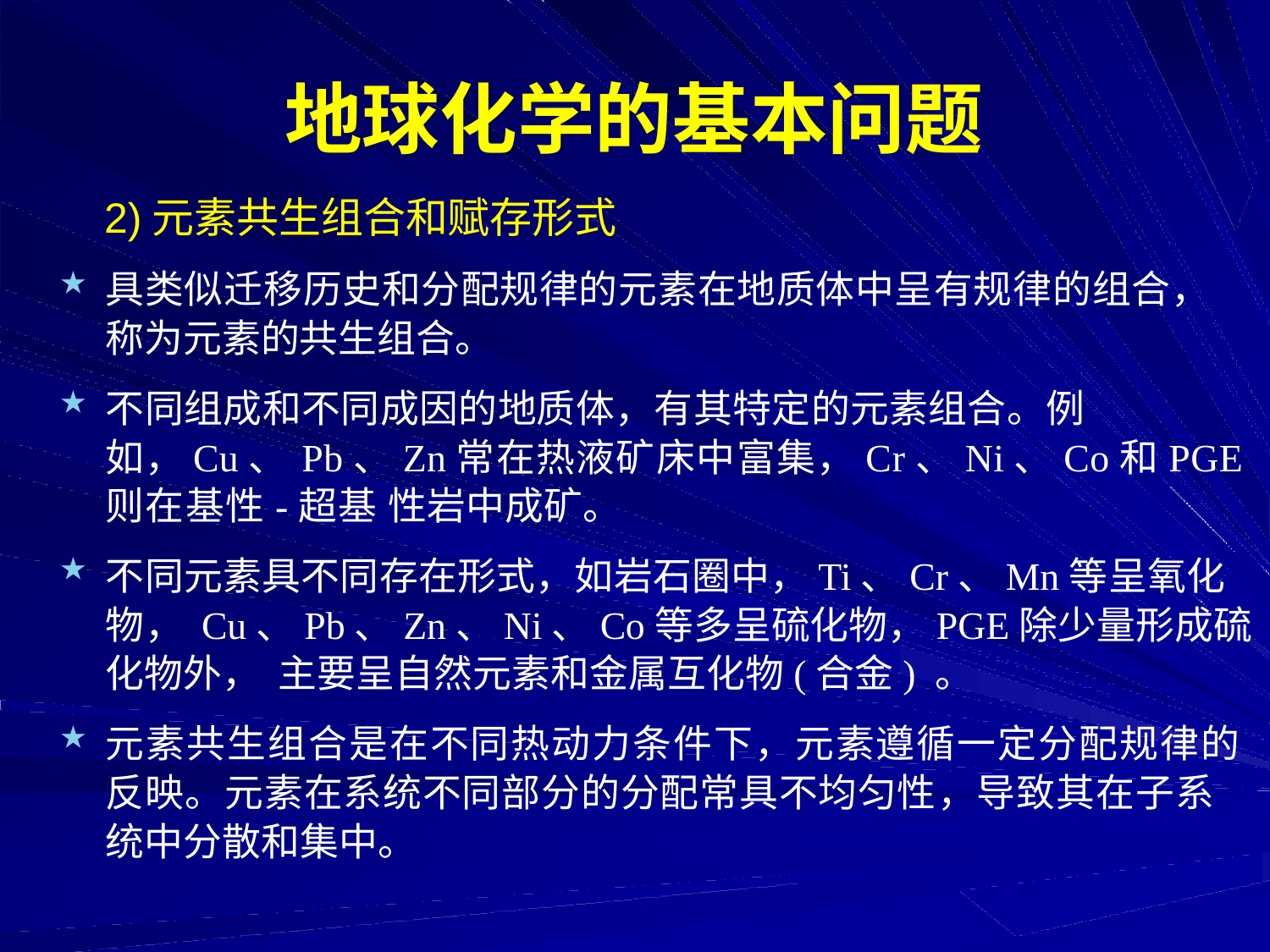

# 地球化学的基本问题

2)元素共生组合和赋存形式
具类似迁移历史和分配规律的元素在地质体中呈有规律的组合，
称为元素的共生组合。
不同组成和不同成因的地质体，有其特定的元素组合。例如，Cu、 Pb、Zn常在热液矿床中富集，Cr、Ni、Co和PGE则在基性-超基 性岩中成矿。
不同元素具不同存在形式，如岩石圈中，Ti、Cr、Mn等呈氧化物，  Cu、Pb、Zn、Ni、Co等多呈硫化物，PGE除少量形成硫化物外，  主要呈自然元素和金属互化物(合金) 。
元素共生组合是在不同热动力条件下，元素遵循一定分配规律的 反映。元素在系统不同部分的分配常具不均匀性，导致其在子系 统中分散和集中。